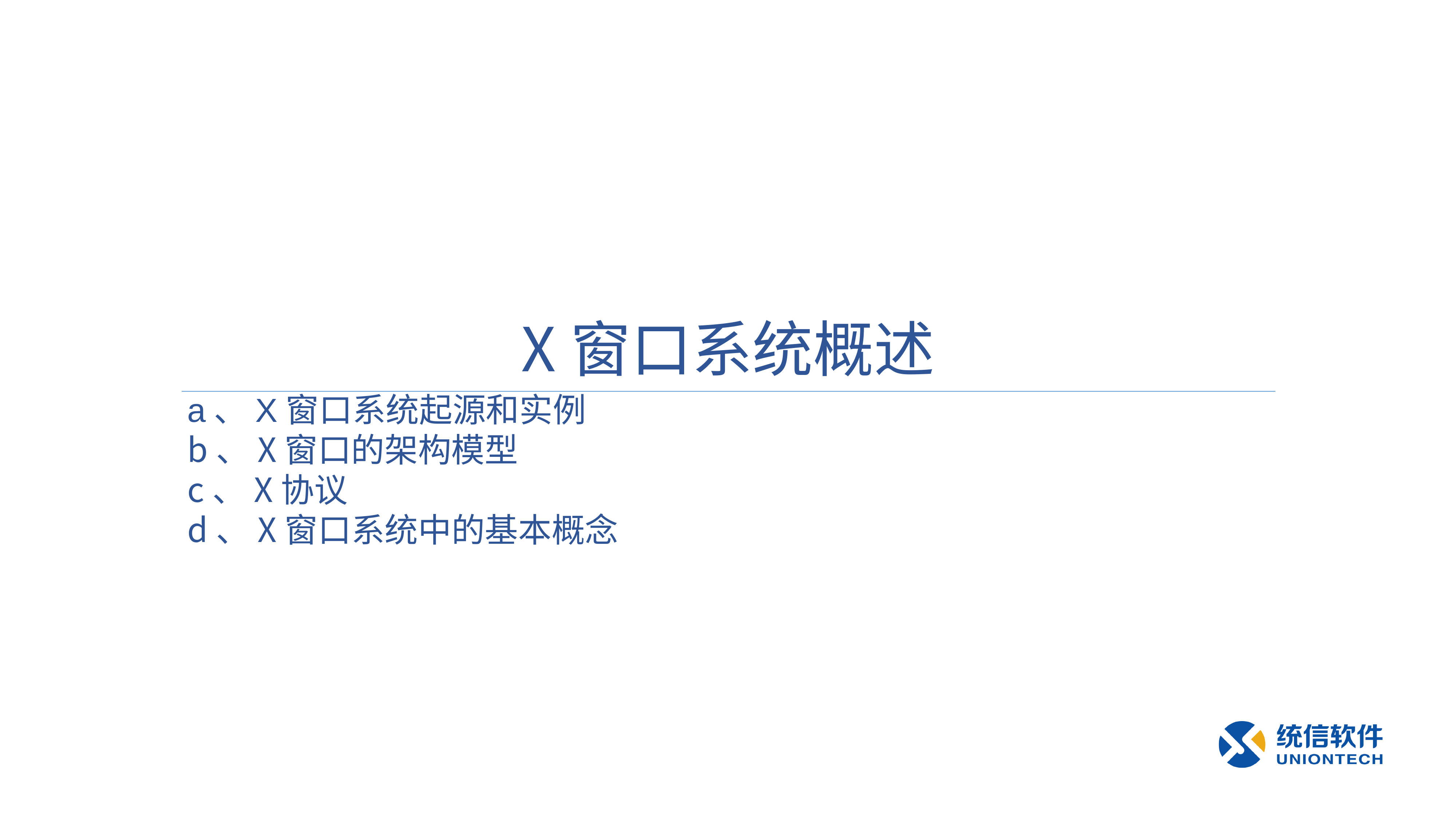

# X窗口系统概述
a、X窗口系统起源和实例
b、X窗口的架构模型
c、X协议
d、X窗口系统中的基本概念